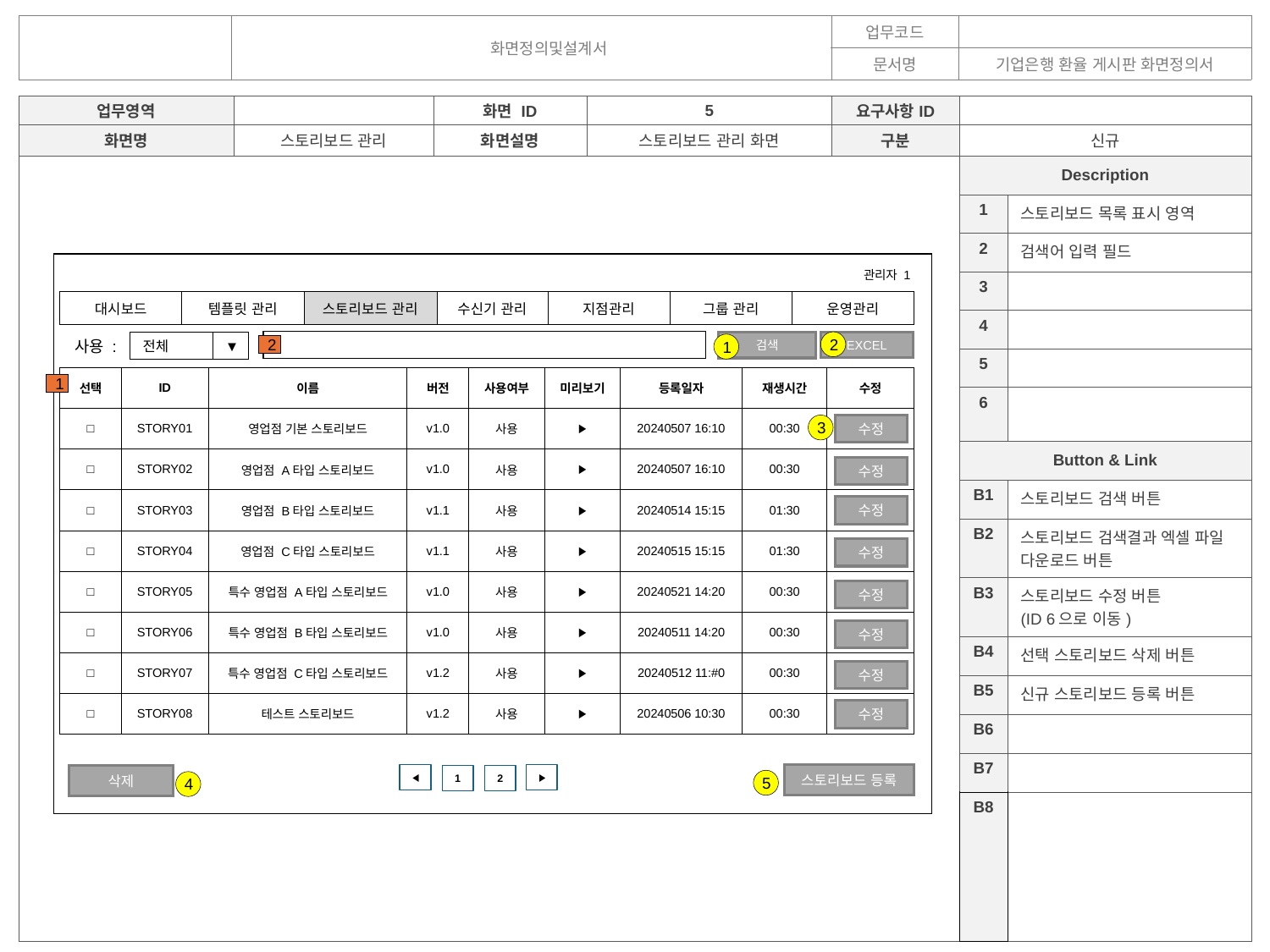

|  | 화면정의및설계서 | 업무코드 |  |
| --- | --- | --- | --- |
|  |  | 문서명 | 기업은행 환율 게시판 화면정의서 |
| 업무영역 |  | 화면 ID | 5 | 요구사항ID |  |  |
| --- | --- | --- | --- | --- | --- | --- |
| 화면명 | 스토리보드 관리 | 화면설명 | 스토리보드 관리 화면 | 구분 | 신규 |  |
|  |  |  |  |  | Description |  |
|  |  |  |  |  | 1 | 스토리보드 목록 표시 영역 |
|  |  |  |  |  | 2 | 검색어 입력 필드 |
|  |  |  |  |  | 3 |  |
|  |  |  |  |  | 4 |  |
|  |  |  |  |  | 5 |  |
|  |  |  |  |  | 6 |  |
|  |  |  |  |  | Button & Link |  |
|  |  |  |  |  | B1 | 스토리보드 검색 버튼 |
|  |  |  |  |  | B2 | 스토리보드 검색결과 엑셀 파일 다운로드 버튼 |
|  |  |  |  |  | B3 | 스토리보드 수정 버튼 (ID 6으로 이동) |
|  |  |  |  |  | B4 | 선택 스토리보드 삭제 버튼 |
|  |  |  |  |  | B5 | 신규 스토리보드 등록 버튼 |
|  |  |  |  |  | B6 |  |
|  |  |  |  |  | B7 |  |
|  |  |  |  |  | B8 |  |

관리자 1
| 대시보드 | 템플릿 관리 | 스토리보드 관리 | 수신기 관리 | 지점관리 | 그룹 관리 | 운영관리 |
| --- | --- | --- | --- | --- | --- | --- |
사용 :

2
전체
▼
EXCEL
검색
1
2
| 선택 | ID | 이름 | 버전 | 사용여부 | 미리보기 | 등록일자 | 재생시간 | 수정 |
| --- | --- | --- | --- | --- | --- | --- | --- | --- |
| □ | STORY01 | 영업점 기본 스토리보드 | v1.0 | 사용 | ▶ | 20240507 16:10 | 00:30 |  |
| □ | STORY02 | 영업점 A타입 스토리보드 | v1.0 | 사용 | ▶ | 20240507 16:10 | 00:30 |  |
| □ | STORY03 | 영업점 B타입 스토리보드 | v1.1 | 사용 | ▶ | 20240514 15:15 | 01:30 |  |
| □ | STORY04 | 영업점 C타입 스토리보드 | v1.1 | 사용 | ▶ | 20240515 15:15 | 01:30 |  |
| □ | STORY05 | 특수 영업점 A타입 스토리보드 | v1.0 | 사용 | ▶ | 20240521 14:20 | 00:30 |  |
| □ | STORY06 | 특수 영업점 B타입 스토리보드 | v1.0 | 사용 | ▶ | 20240511 14:20 | 00:30 |  |
| □ | STORY07 | 특수 영업점 C타입 스토리보드 | v1.2 | 사용 | ▶ | 20240512 11:#0 | 00:30 |  |
| □ | STORY08 | 테스트 스토리보드 | v1.2 | 사용 | ▶ | 20240506 10:30 | 00:30 |  |
1
3
수정
수정
수정
수정
수정
수정
수정
수정
◀
▶
1
2
스토리보드 등록
삭제
5
4